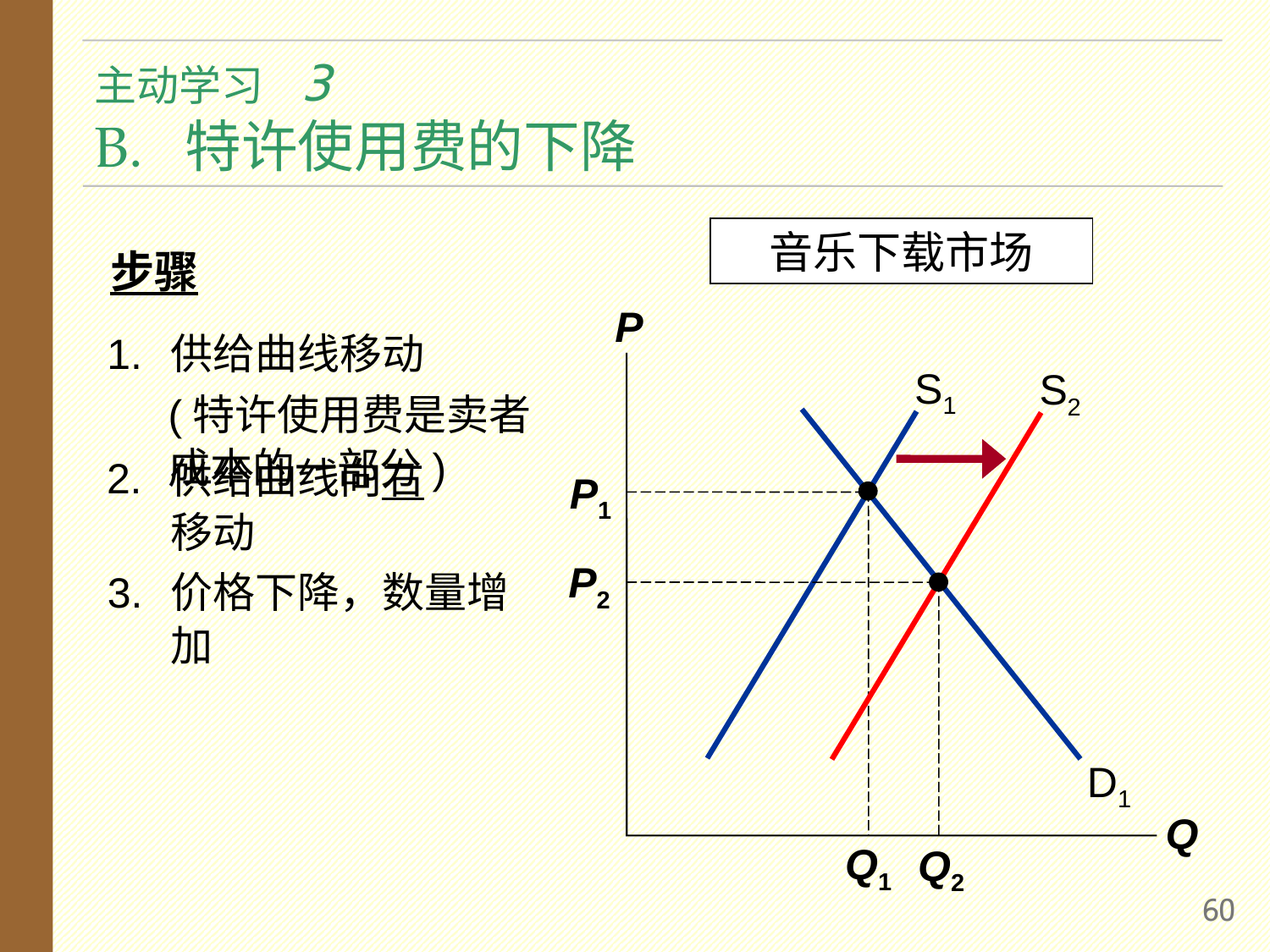

# 主动学习   3 B.  特许使用费的下降
音乐下载市场
步骤
P

Q
1.	供给曲线移动
S1

S2

(特许使用费是卖者成本的一部分)

D1
2.	供给曲线向右移动

P1

Q1
P2

Q2
3.	价格下降，数量增加
60